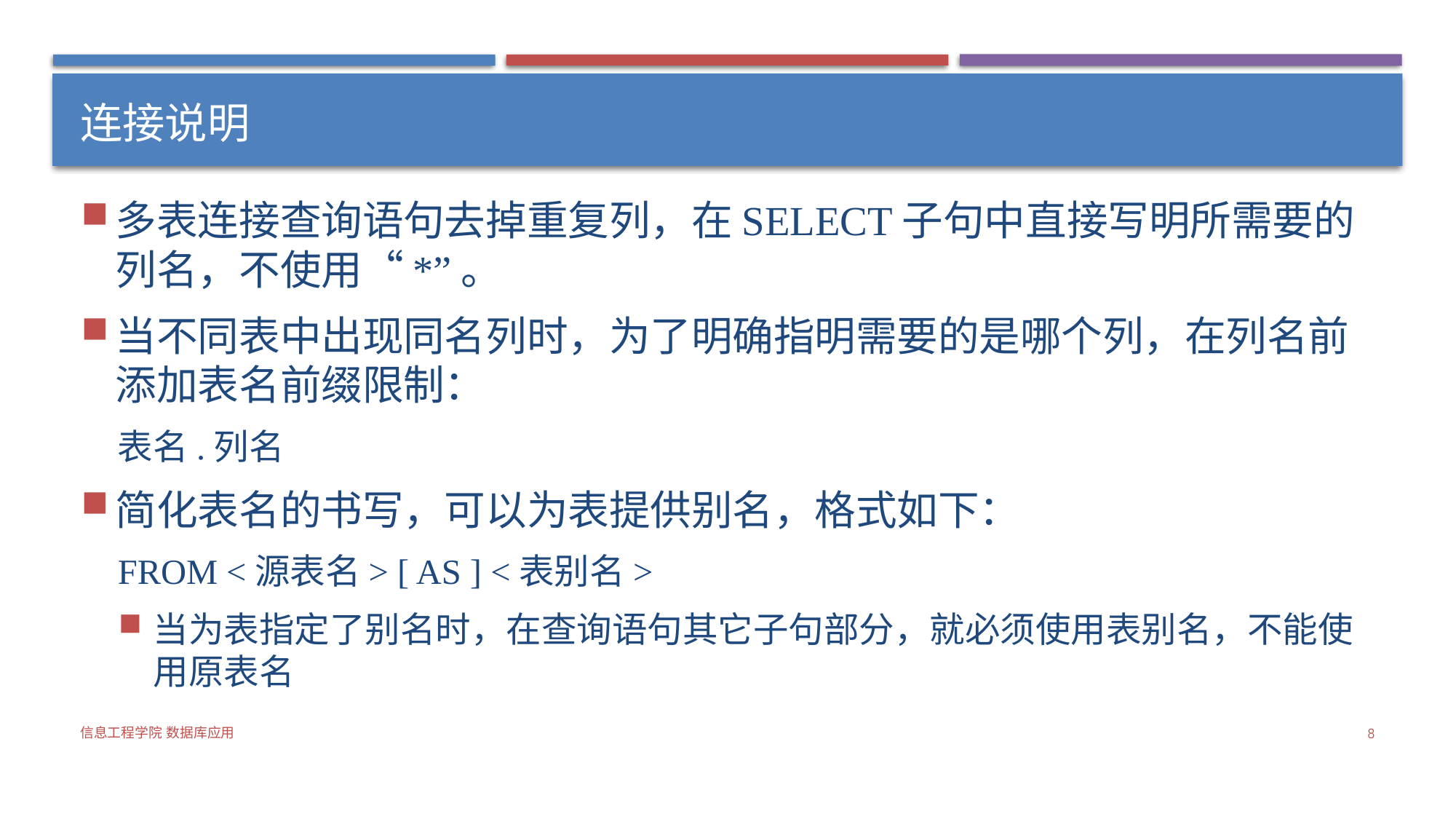

# 连接说明
多表连接查询语句去掉重复列，在SELECT子句中直接写明所需要的列名，不使用“*”。
当不同表中出现同名列时，为了明确指明需要的是哪个列，在列名前添加表名前缀限制：
表名.列名
简化表名的书写，可以为表提供别名，格式如下：
FROM <源表名> [ AS ] <表别名>
当为表指定了别名时，在查询语句其它子句部分，就必须使用表别名，不能使用原表名
信息工程学院 数据库应用
8